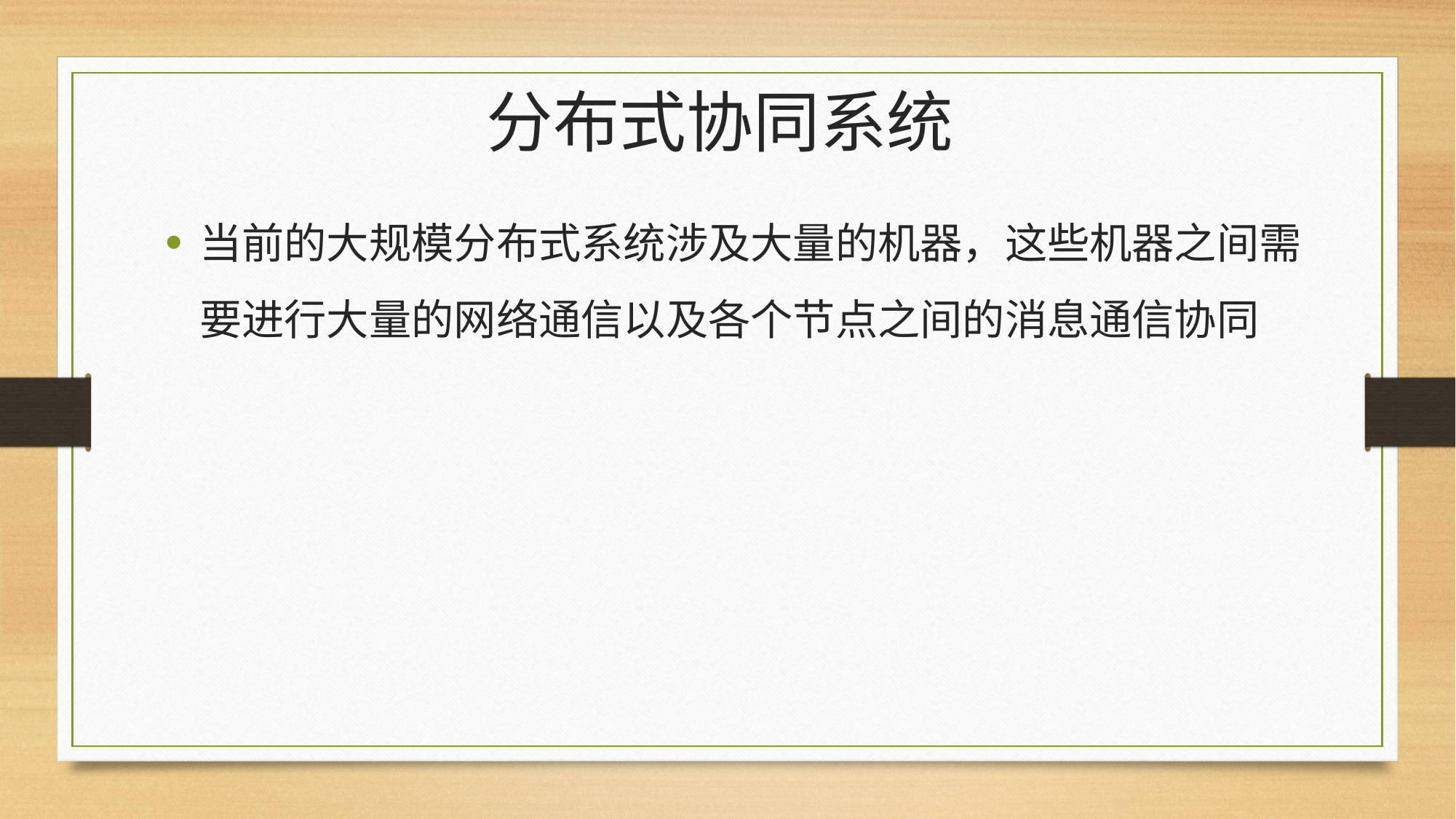

# 分布式协同系统
当前的大规模分布式系统涉及大量的机器，这些机器之间需要进行大量的网络通信以及各个节点之间的消息通信协同